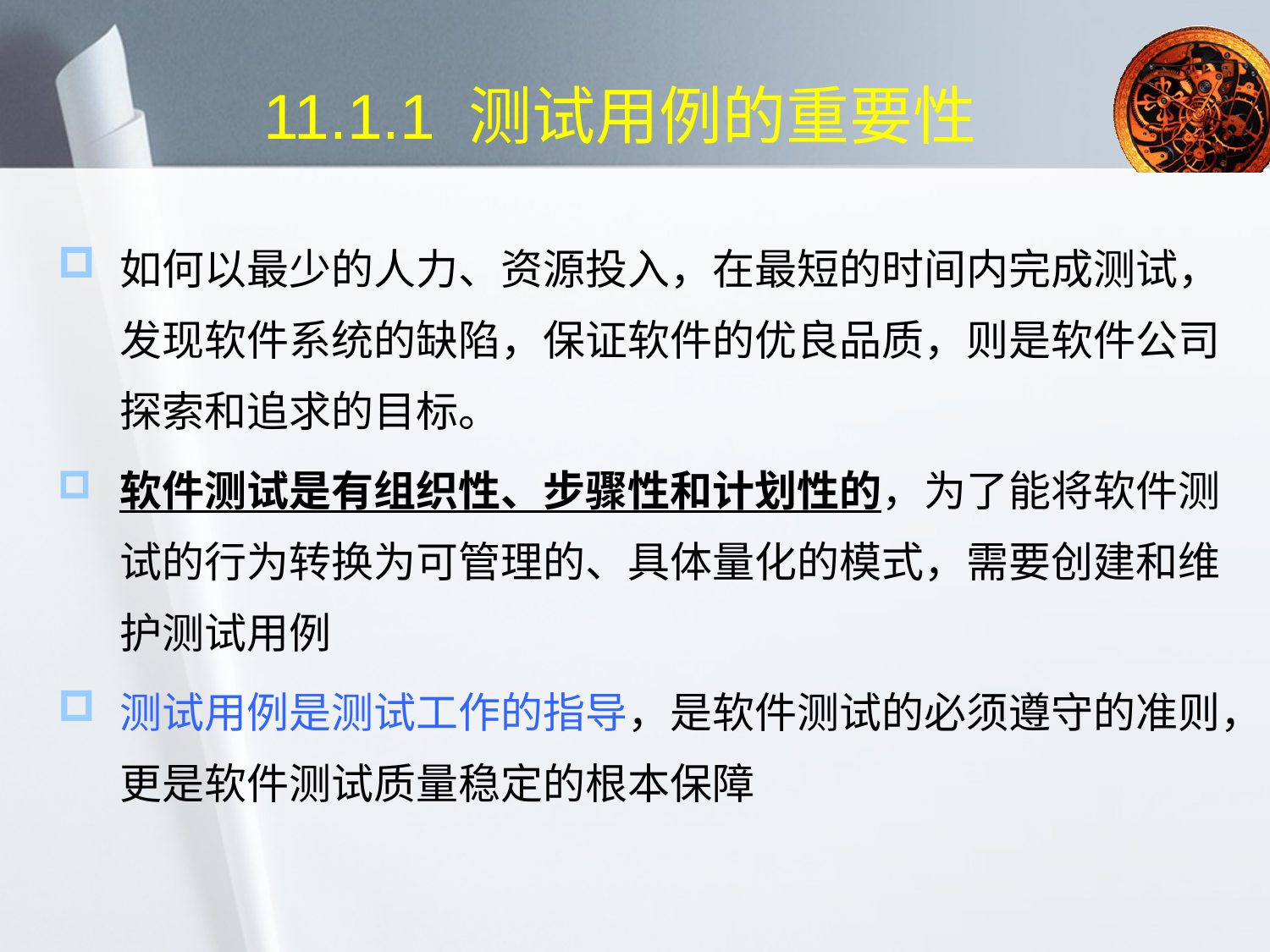

# 11.1.1 测试用例的重要性
如何以最少的人力、资源投入，在最短的时间内完成测试，发现软件系统的缺陷，保证软件的优良品质，则是软件公司探索和追求的目标。
软件测试是有组织性、步骤性和计划性的，为了能将软件测试的行为转换为可管理的、具体量化的模式，需要创建和维护测试用例
测试用例是测试工作的指导，是软件测试的必须遵守的准则，更是软件测试质量稳定的根本保障